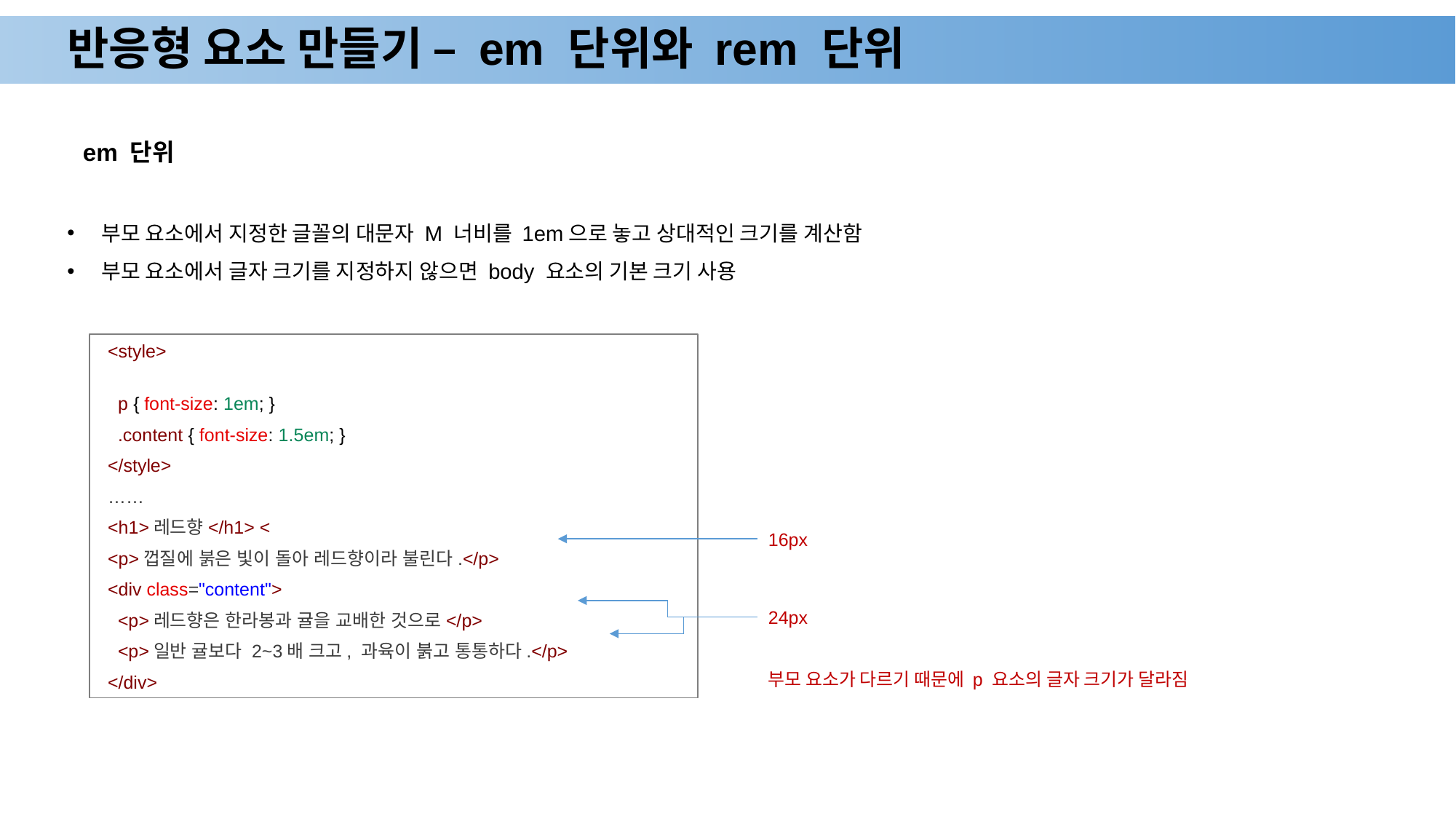

# 반응형 요소 만들기 – em 단위와 rem 단위
em 단위
부모 요소에서 지정한 글꼴의 대문자 M 너비를 1em으로 놓고 상대적인 크기를 계산함
부모 요소에서 글자 크기를 지정하지 않으면 body 요소의 기본 크기 사용
<style>

  p { font-size: 1em; }
  .content { font-size: 1.5em; }
</style>
……
<h1>레드향</h1> <
<p>껍질에 붉은 빛이 돌아 레드향이라 불린다.</p>
<div class="content">
  <p>레드향은 한라봉과 귤을 교배한 것으로</p>
  <p>일반 귤보다 2~3배 크고, 과육이 붉고 통통하다.</p>
</div>
16px
24px
부모 요소가 다르기 때문에 p 요소의 글자 크기가 달라짐